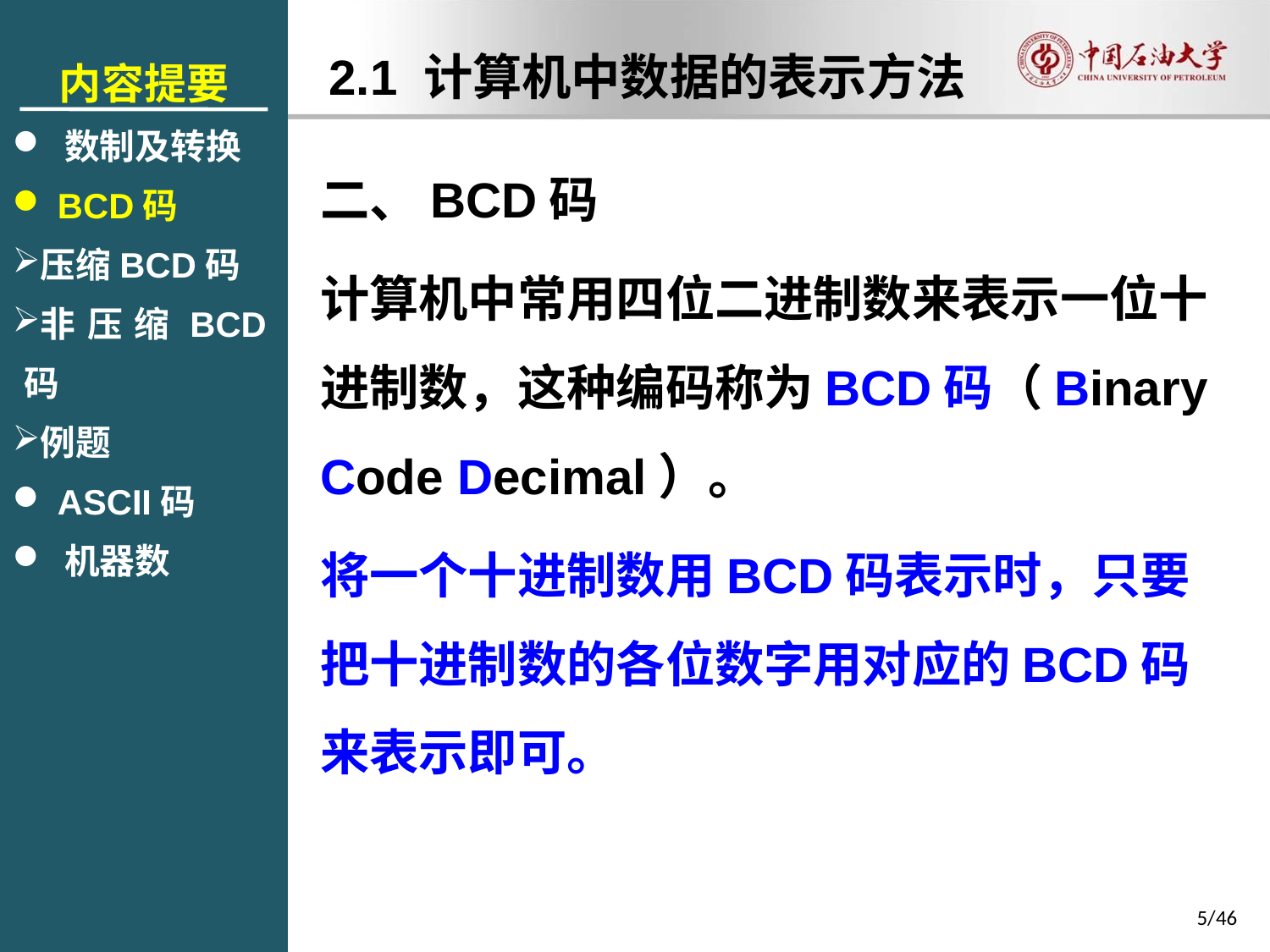

内容提要
 数制及转换
 BCD码
压缩BCD码
非压缩BCD码
例题
 ASCII码
 机器数
2.1 计算机中数据的表示方法
二、BCD码
计算机中常用四位二进制数来表示一位十进制数，这种编码称为BCD码（Binary Code Decimal）。
将一个十进制数用BCD码表示时，只要把十进制数的各位数字用对应的BCD码来表示即可。
5/46